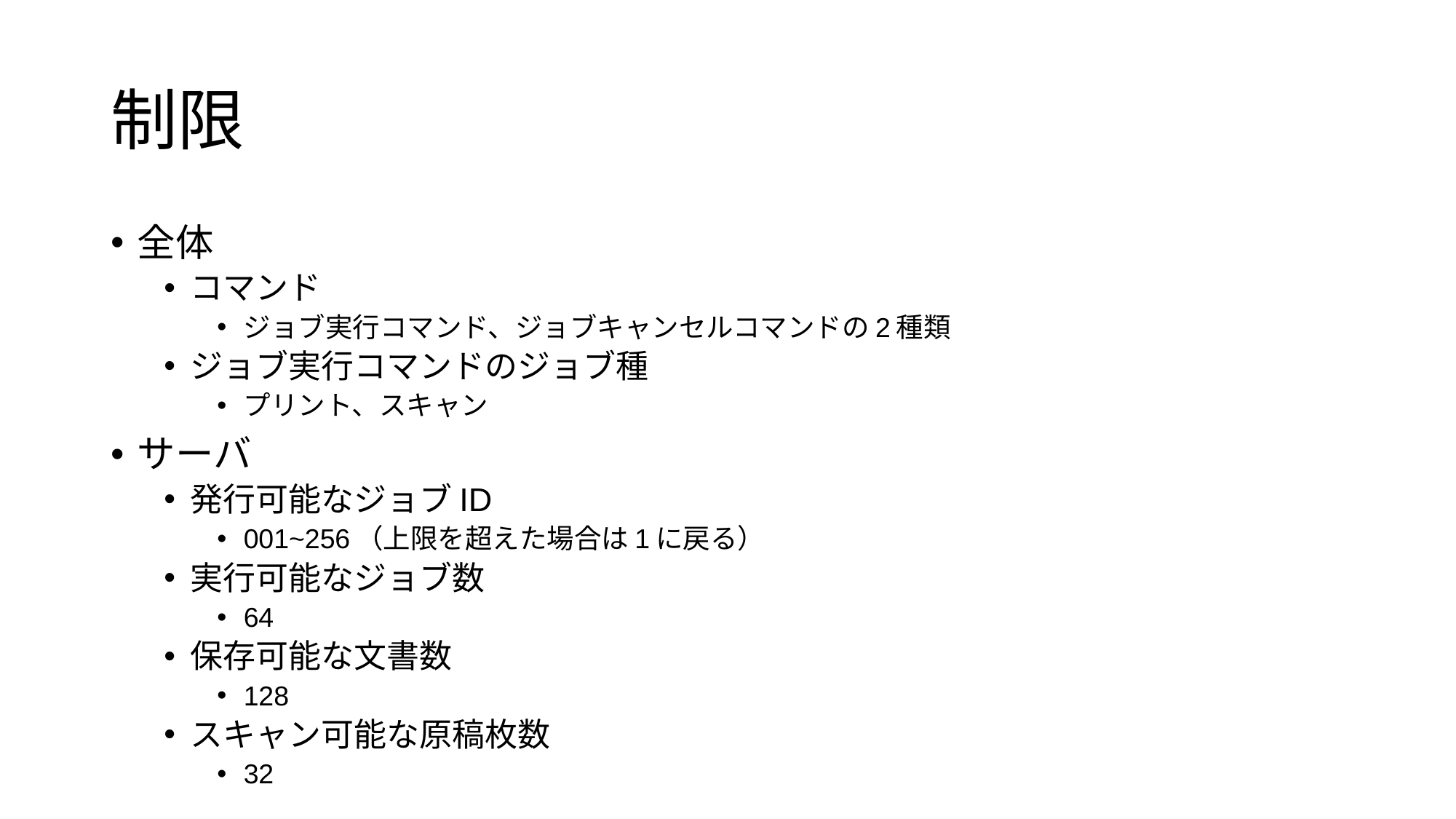

# 制限
全体
コマンド
ジョブ実行コマンド、ジョブキャンセルコマンドの2種類
ジョブ実行コマンドのジョブ種
プリント、スキャン
サーバ
発行可能なジョブID
001~256（上限を超えた場合は1に戻る）
実行可能なジョブ数
64
保存可能な文書数
128
スキャン可能な原稿枚数
32